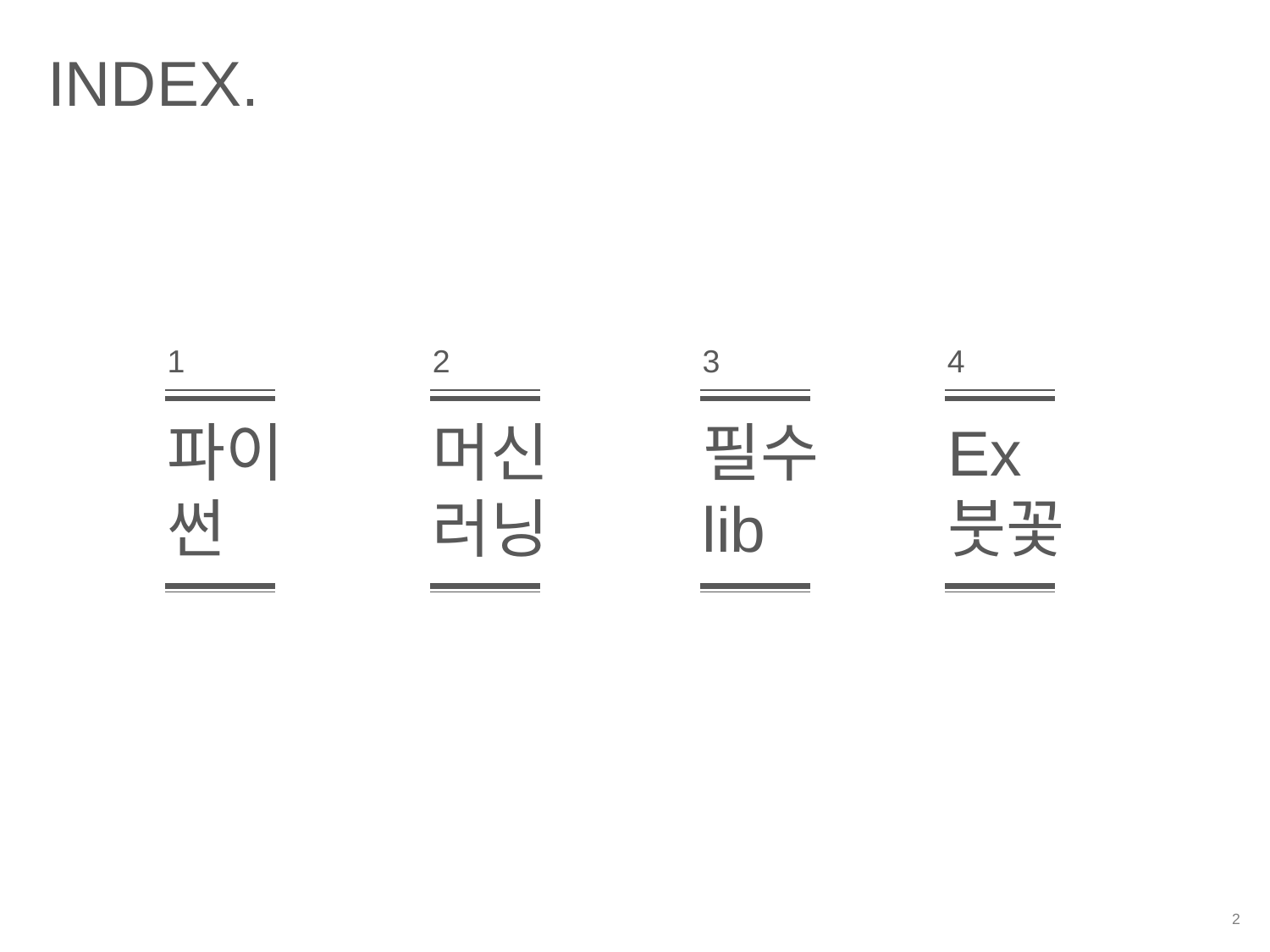

INDEX.
1
2
3
4
파이썬
머신러닝
필수lib
Ex
붓꽃